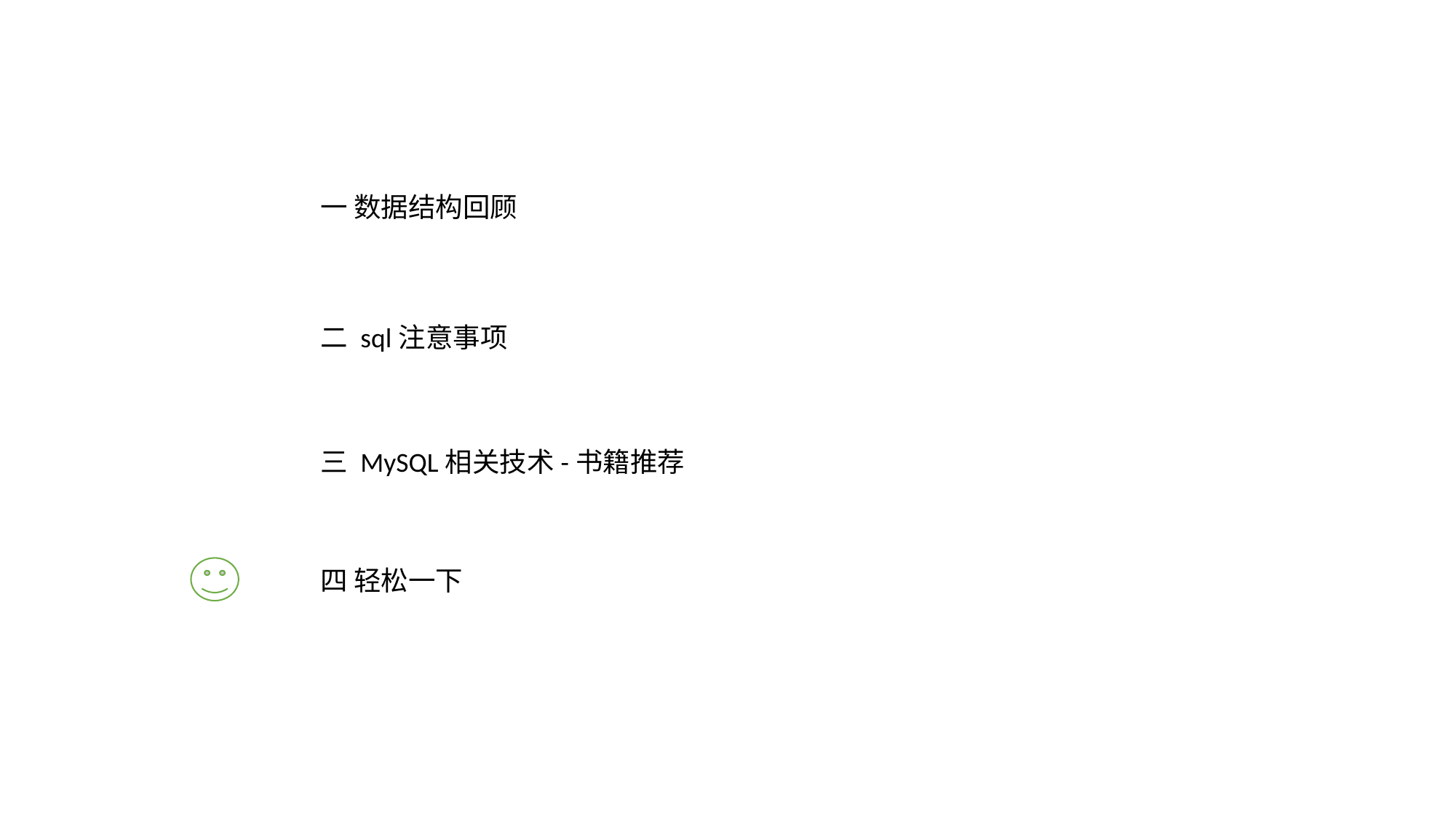

一 数据结构回顾
二 sql注意事项
三 MySQL相关技术-书籍推荐

四 轻松一下